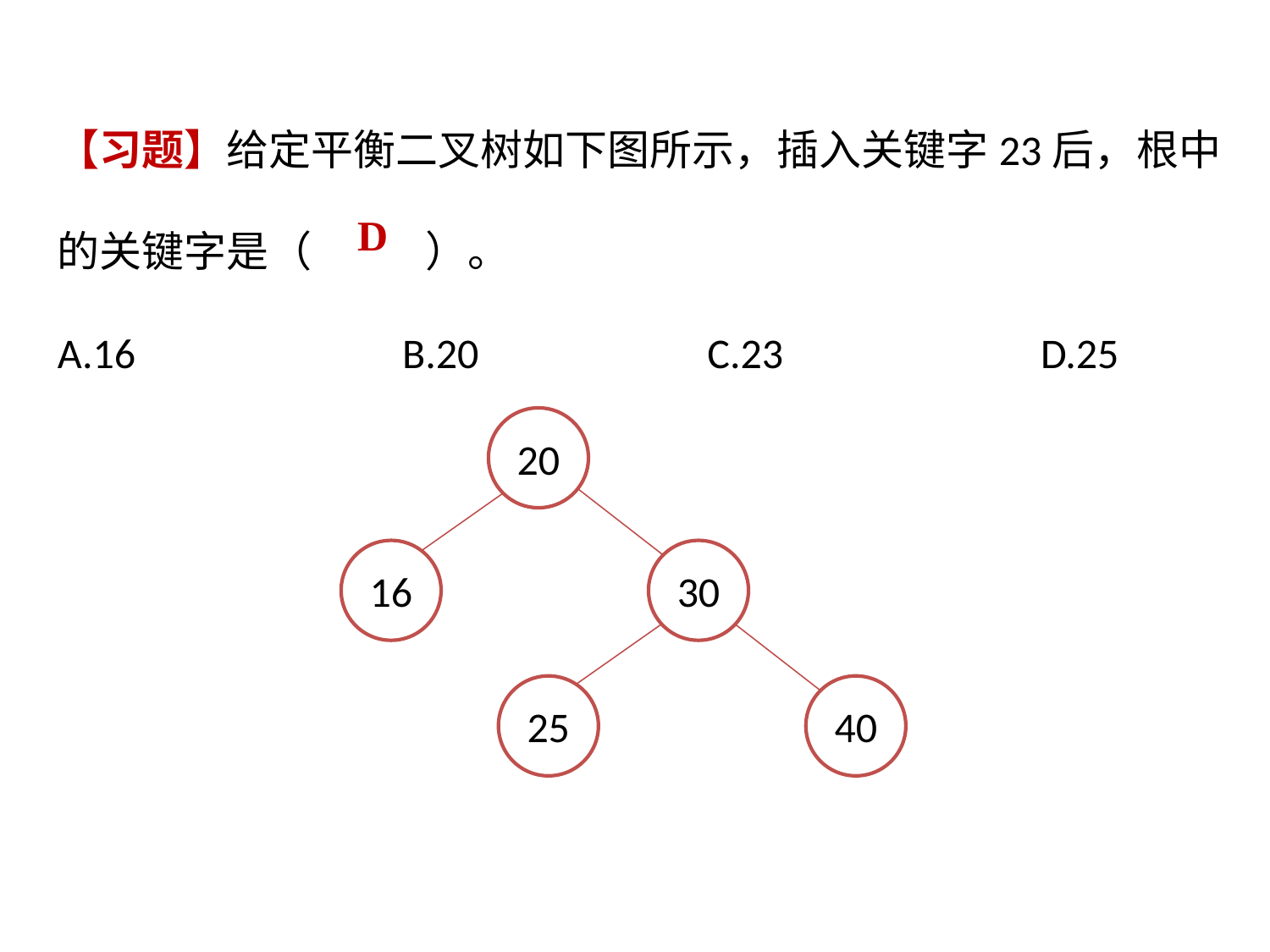

【习题】给定平衡二叉树如下图所示，插入关键字23后，根中的关键字是（            ）。
A.16                            B.20                        C.23                           D.25
D
20
16
30
25
40